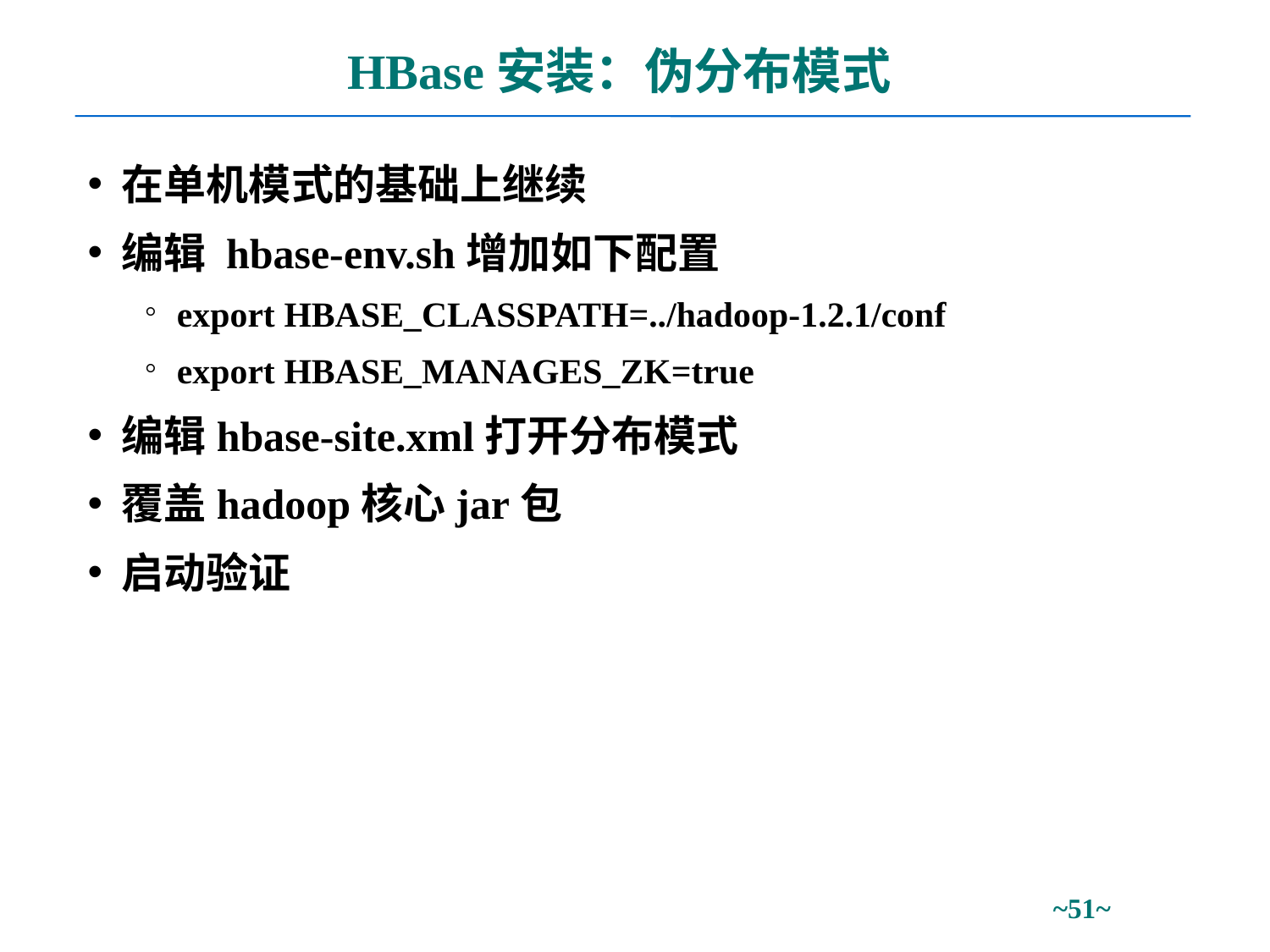

# HBase安装：伪分布模式
在单机模式的基础上继续
编辑 hbase-env.sh增加如下配置
export HBASE_CLASSPATH=../hadoop-1.2.1/conf
export HBASE_MANAGES_ZK=true
编辑hbase-site.xml打开分布模式
覆盖hadoop核心jar包
启动验证

~51~